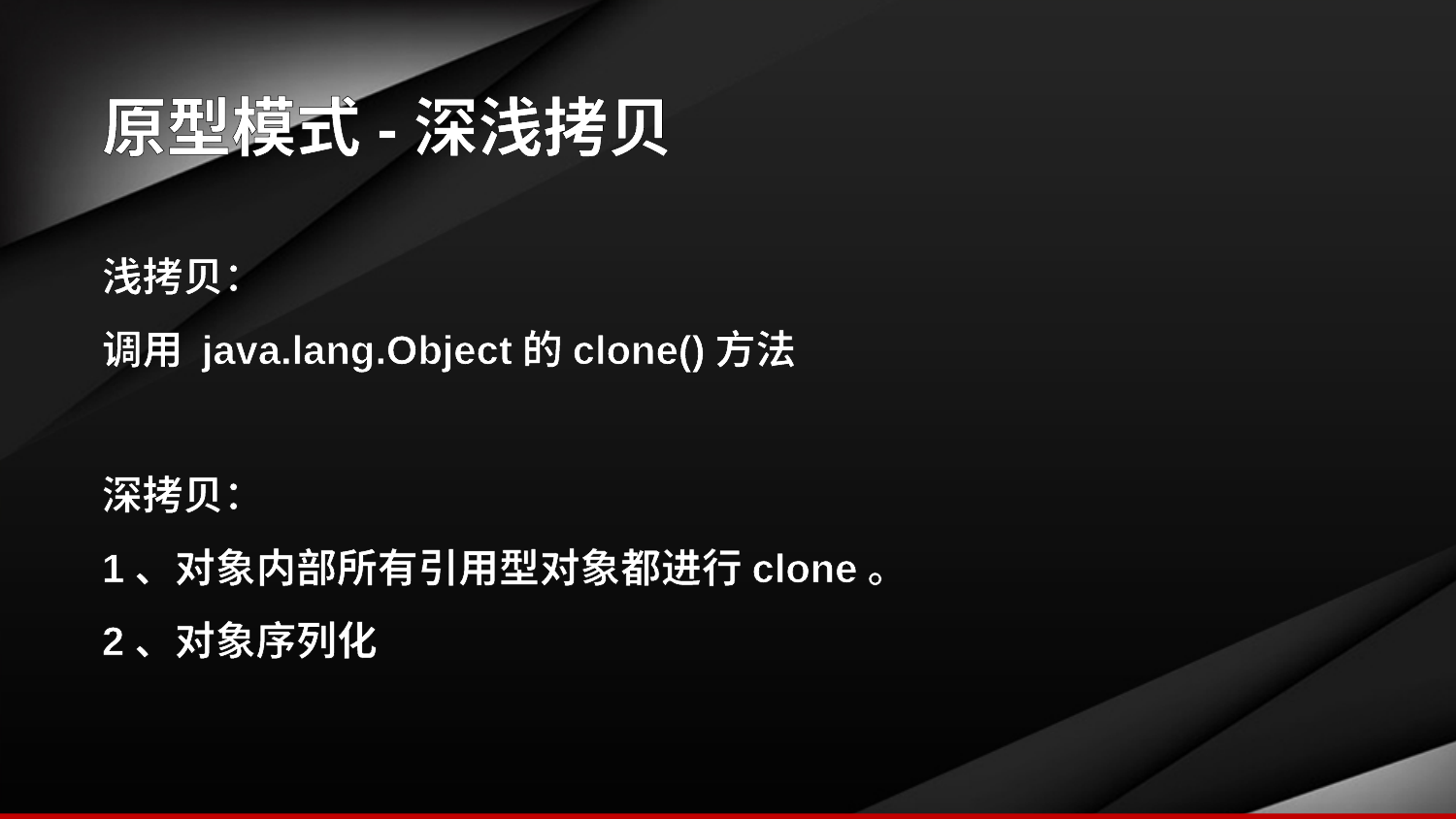

原型模式-深浅拷贝
浅拷贝：
调用 java.lang.Object的clone()方法

深拷贝：
1、对象内部所有引用型对象都进行clone。
2、对象序列化